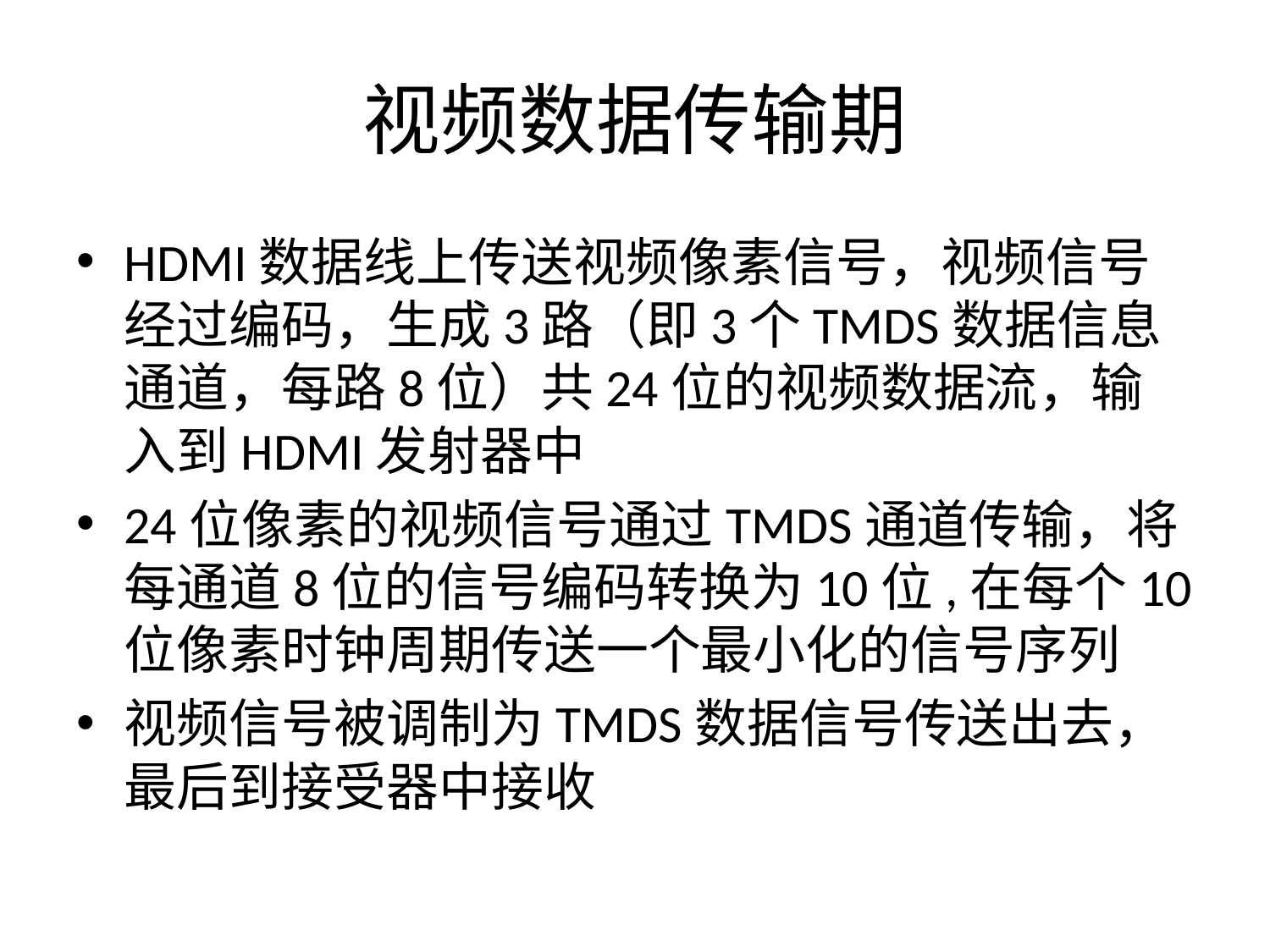

# 视频数据传输期
HDMI数据线上传送视频像素信号，视频信号经过编码，生成3路（即3个TMDS数据信息通道，每路8位）共24位的视频数据流，输入到HDMI发射器中
24位像素的视频信号通过TMDS通道传输，将每通道8位的信号编码转换为10位,在每个10位像素时钟周期传送一个最小化的信号序列
视频信号被调制为TMDS数据信号传送出去，最后到接受器中接收